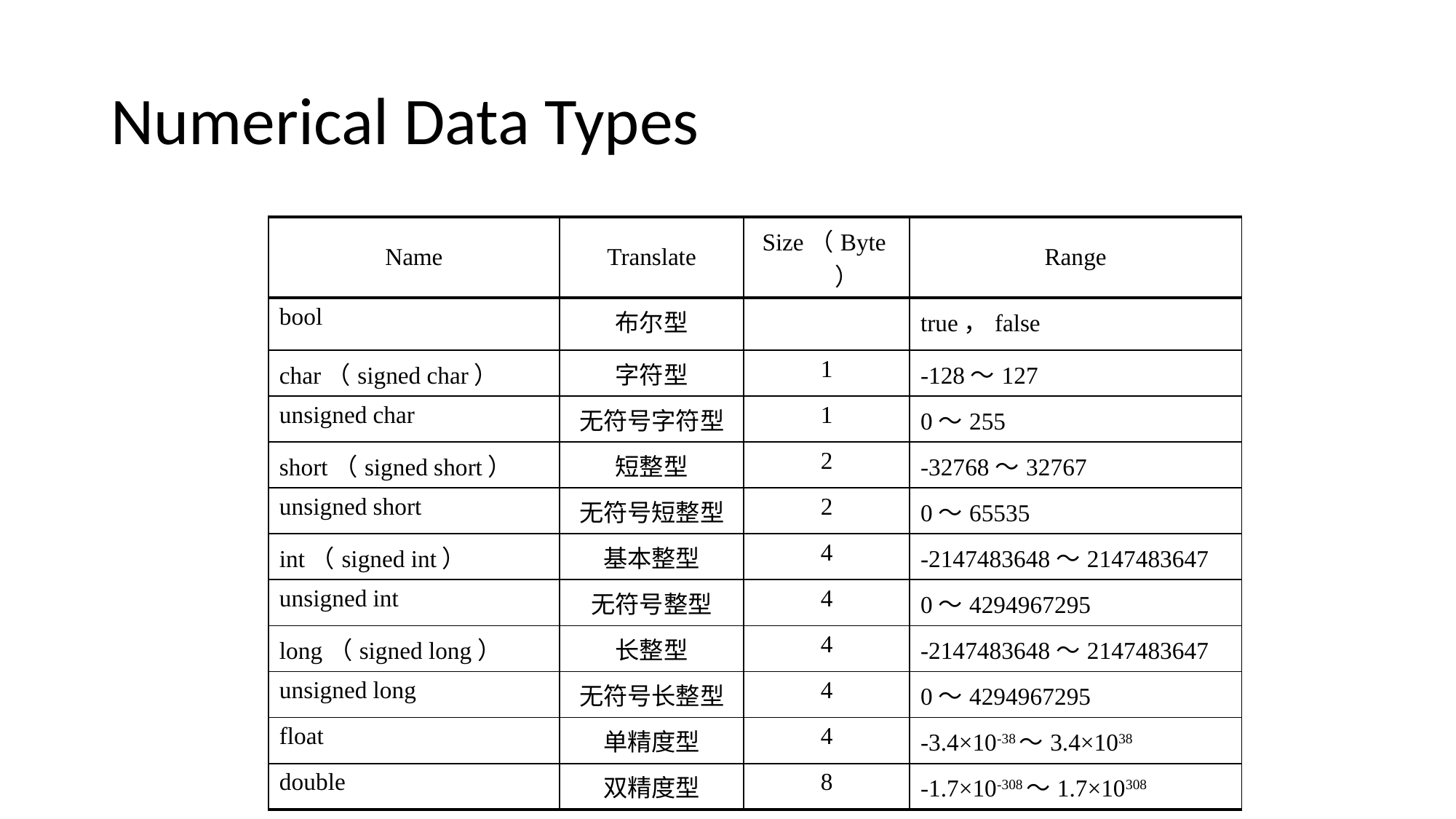

# Numerical Data Types
| Name | Translate | Size（Byte） | Range |
| --- | --- | --- | --- |
| bool | 布尔型 |  | true，false |
| char（signed char） | 字符型 | 1 | -128～127 |
| unsigned char | 无符号字符型 | 1 | 0～255 |
| short（signed short） | 短整型 | 2 | -32768～32767 |
| unsigned short | 无符号短整型 | 2 | 0～65535 |
| int（signed int） | 基本整型 | 4 | -2147483648～2147483647 |
| unsigned int | 无符号整型 | 4 | 0～4294967295 |
| long（signed long） | 长整型 | 4 | -2147483648～2147483647 |
| unsigned long | 无符号长整型 | 4 | 0～4294967295 |
| float | 单精度型 | 4 | -3.4×10-38～3.4×1038 |
| double | 双精度型 | 8 | -1.7×10-308～1.7×10308 |